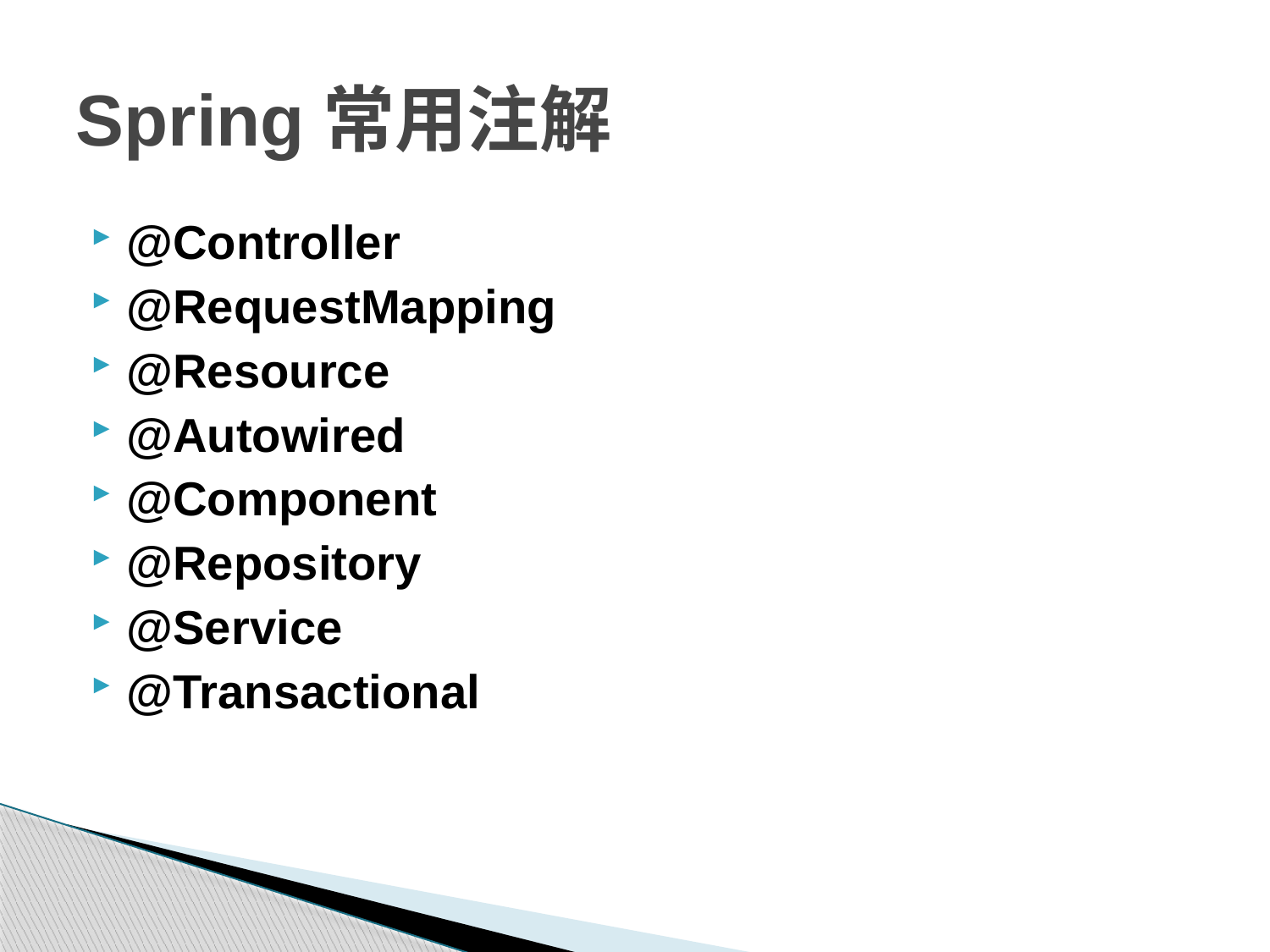

# Spring常用注解
@Controller
@RequestMapping
@Resource
@Autowired
@Component
@Repository
@Service
@Transactional